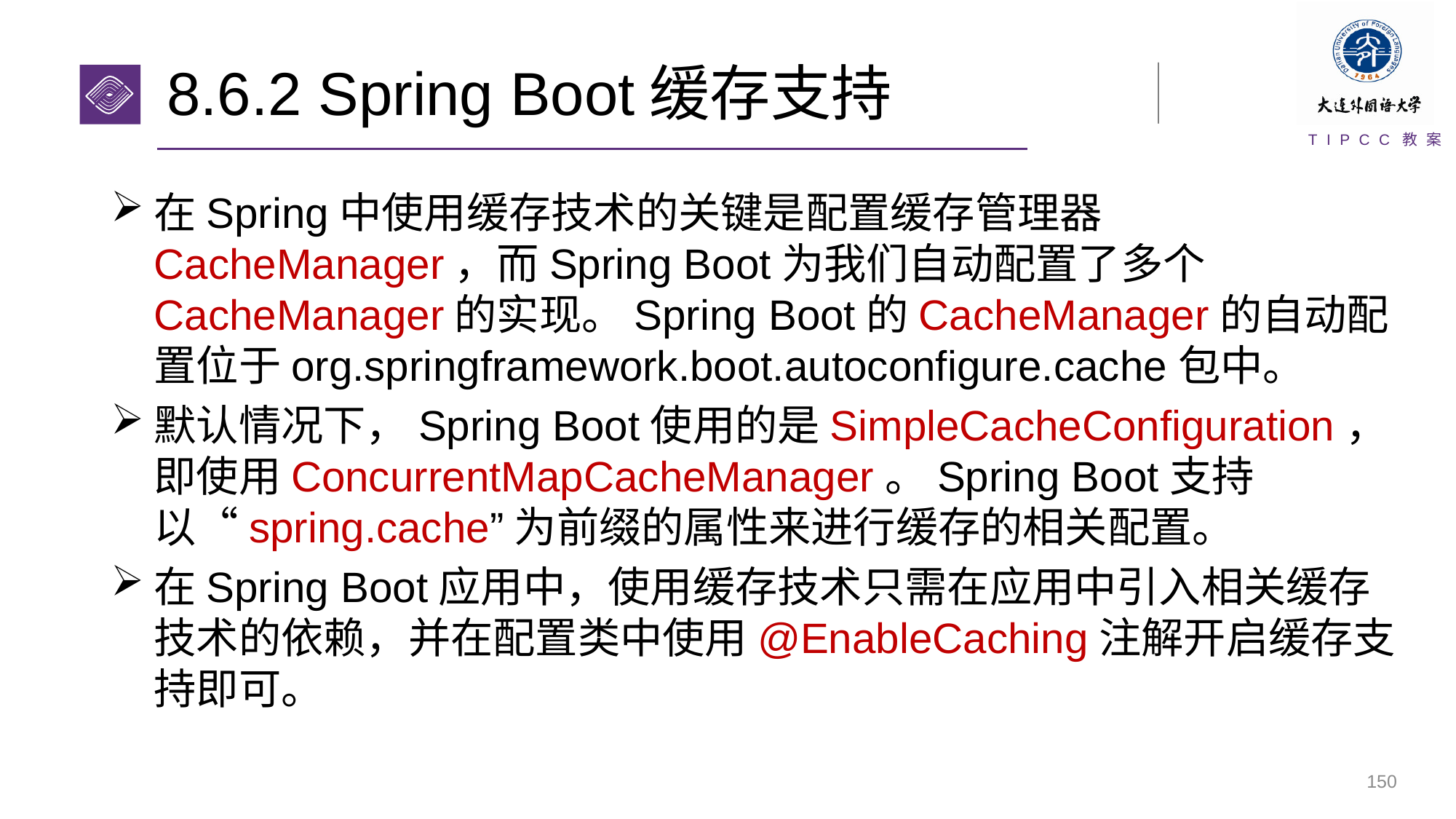

# 8.6.2 Spring Boot缓存支持
在Spring中使用缓存技术的关键是配置缓存管理器CacheManager，而Spring Boot为我们自动配置了多个CacheManager的实现。Spring Boot的CacheManager的自动配置位于org.springframework.boot.autoconfigure.cache包中。
默认情况下，Spring Boot使用的是SimpleCacheConfiguration，即使用ConcurrentMapCacheManager。Spring Boot支持以“spring.cache”为前缀的属性来进行缓存的相关配置。
在Spring Boot应用中，使用缓存技术只需在应用中引入相关缓存技术的依赖，并在配置类中使用@EnableCaching注解开启缓存支持即可。
150